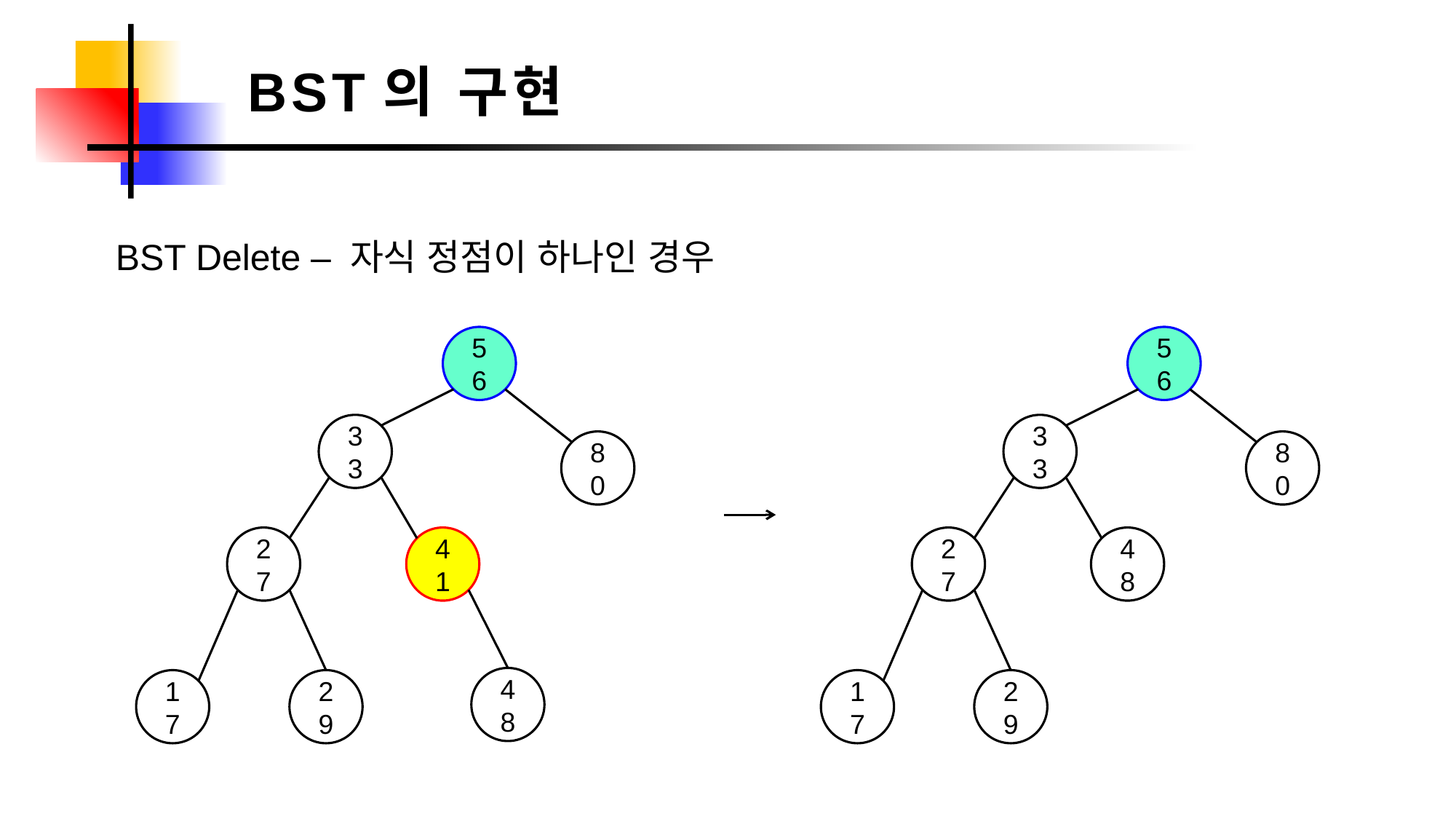

BST의 구현
BST Delete – 자식 정점이 하나인 경우
56
33
80
27
48
17
29
56
33
80
27
41
48
17
29